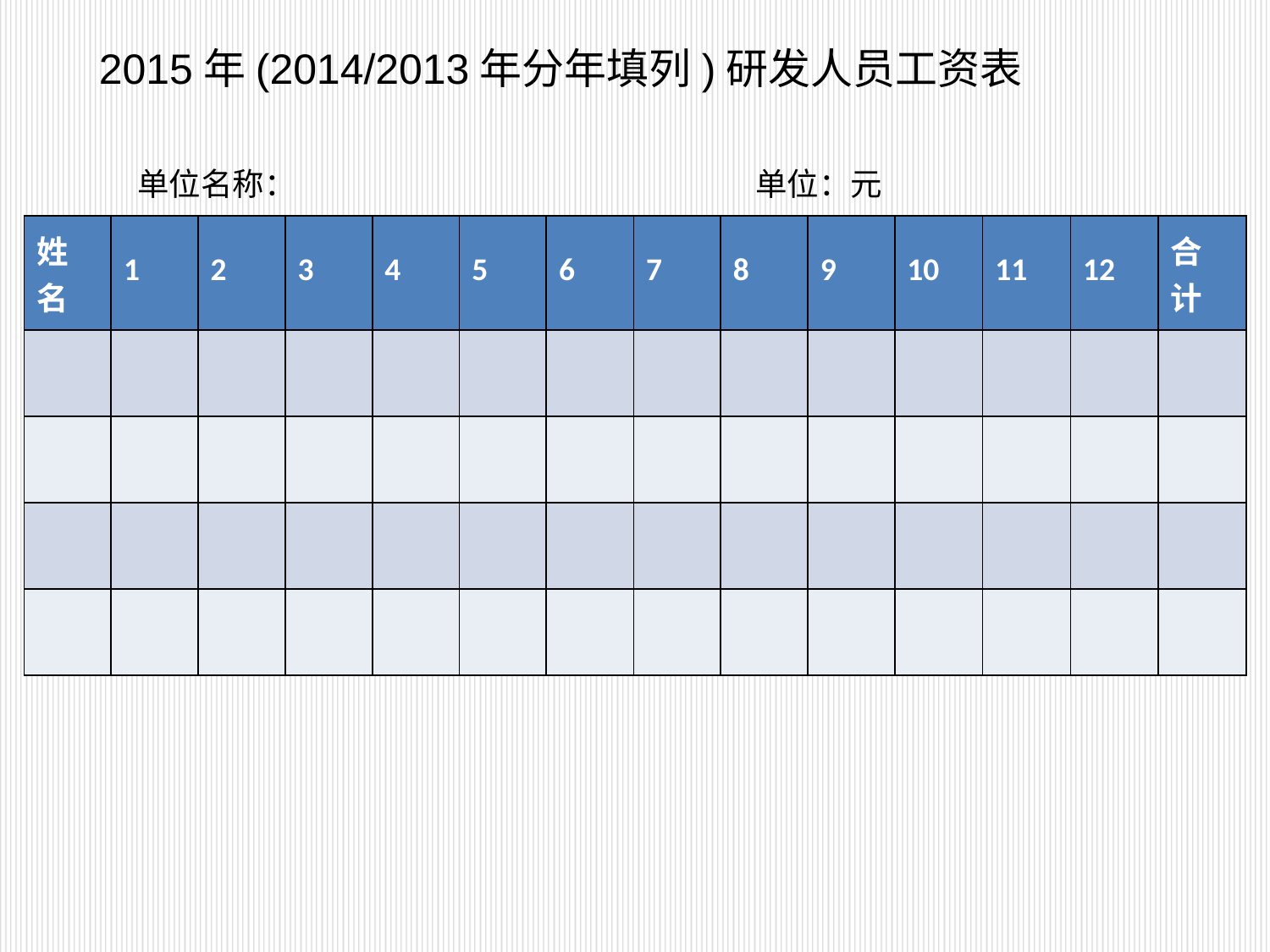

2015年(2014/2013年分年填列)研发人员工资表

单位名称：                                                                单位：元
| 姓名 | 1 | 2 | 3 | 4 | 5 | 6 | 7 | 8 | 9 | 10 | 11 | 12 | 合计 |
| --- | --- | --- | --- | --- | --- | --- | --- | --- | --- | --- | --- | --- | --- |
|  |  |  |  |  |  |  |  |  |  |  |  |  |  |
|  |  |  |  |  |  |  |  |  |  |  |  |  |  |
|  |  |  |  |  |  |  |  |  |  |  |  |  |  |
|  |  |  |  |  |  |  |  |  |  |  |  |  |  |